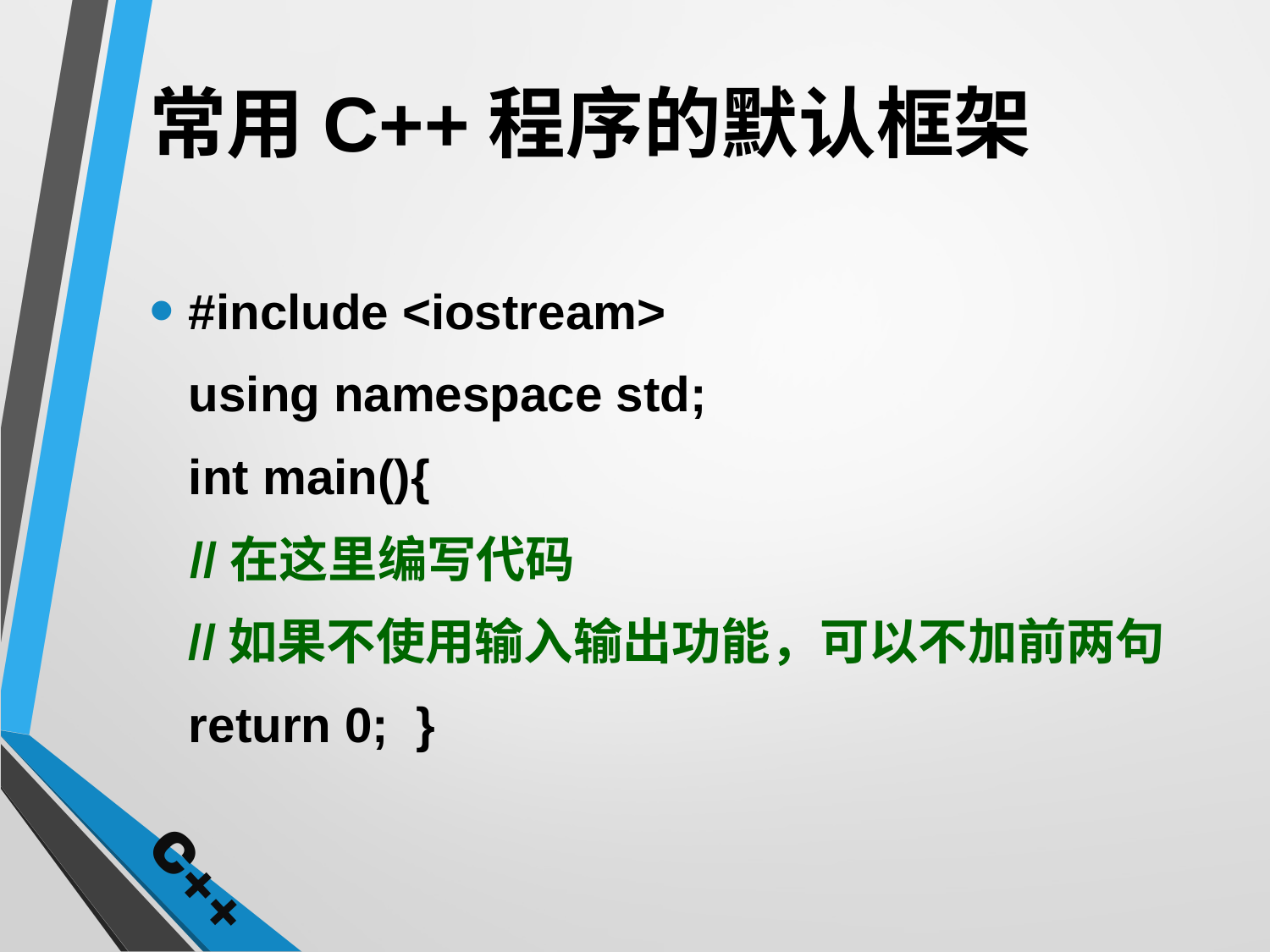

# 常用C++程序的默认框架
#include <iostream>
	using namespace std;
	int main(){
   //在这里编写代码
	//如果不使用输入输出功能，可以不加前两句
	return 0;  }